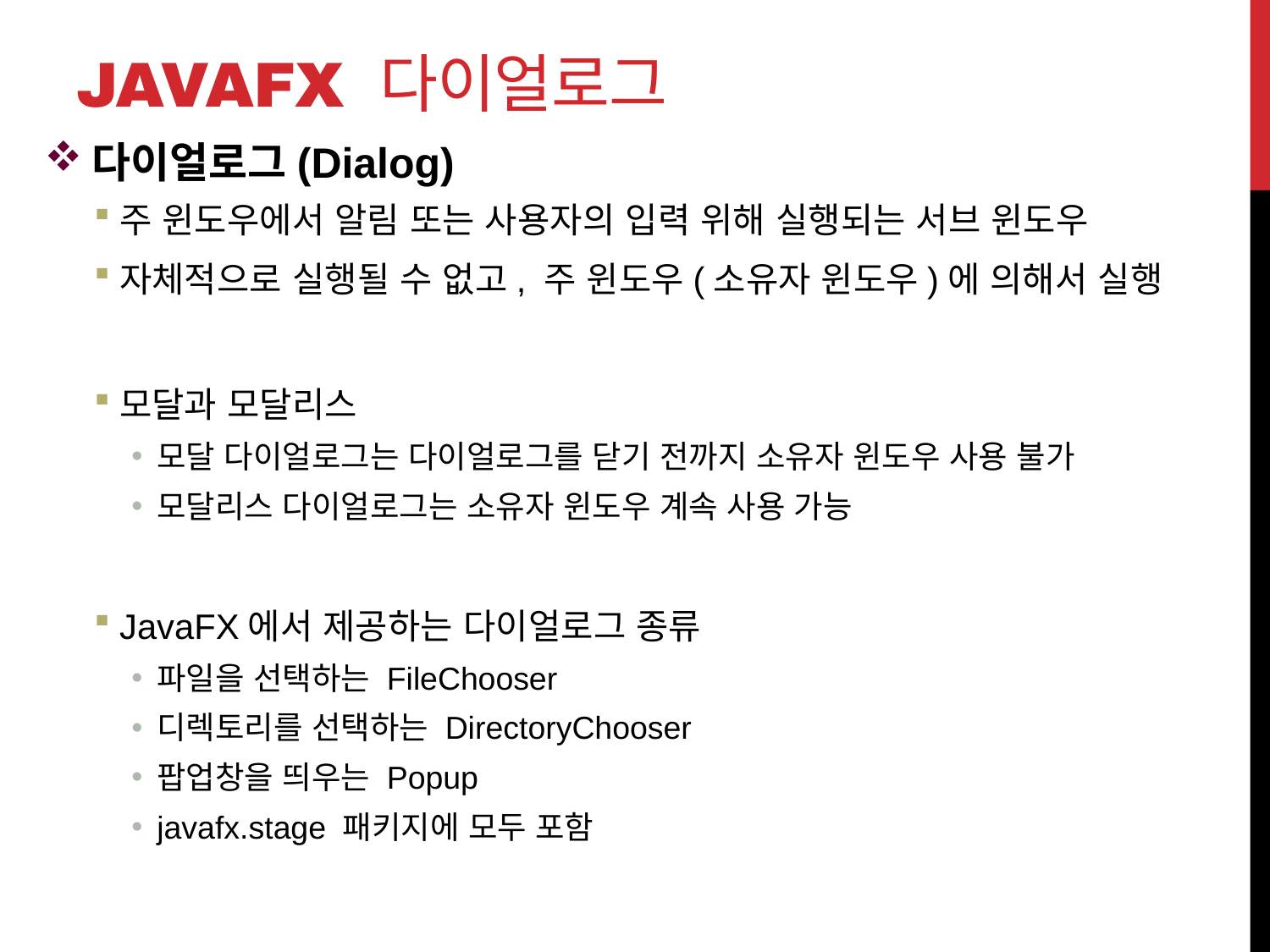

# JavaFX 다이얼로그
다이얼로그(Dialog)
주 윈도우에서 알림 또는 사용자의 입력 위해 실행되는 서브 윈도우
자체적으로 실행될 수 없고, 주 윈도우(소유자 윈도우)에 의해서 실행

모달과 모달리스
모달 다이얼로그는 다이얼로그를 닫기 전까지 소유자 윈도우 사용 불가
모달리스 다이얼로그는 소유자 윈도우 계속 사용 가능

JavaFX에서 제공하는 다이얼로그 종류
파일을 선택하는 FileChooser
디렉토리를 선택하는 DirectoryChooser
팝업창을 띄우는 Popup
javafx.stage 패키지에 모두 포함